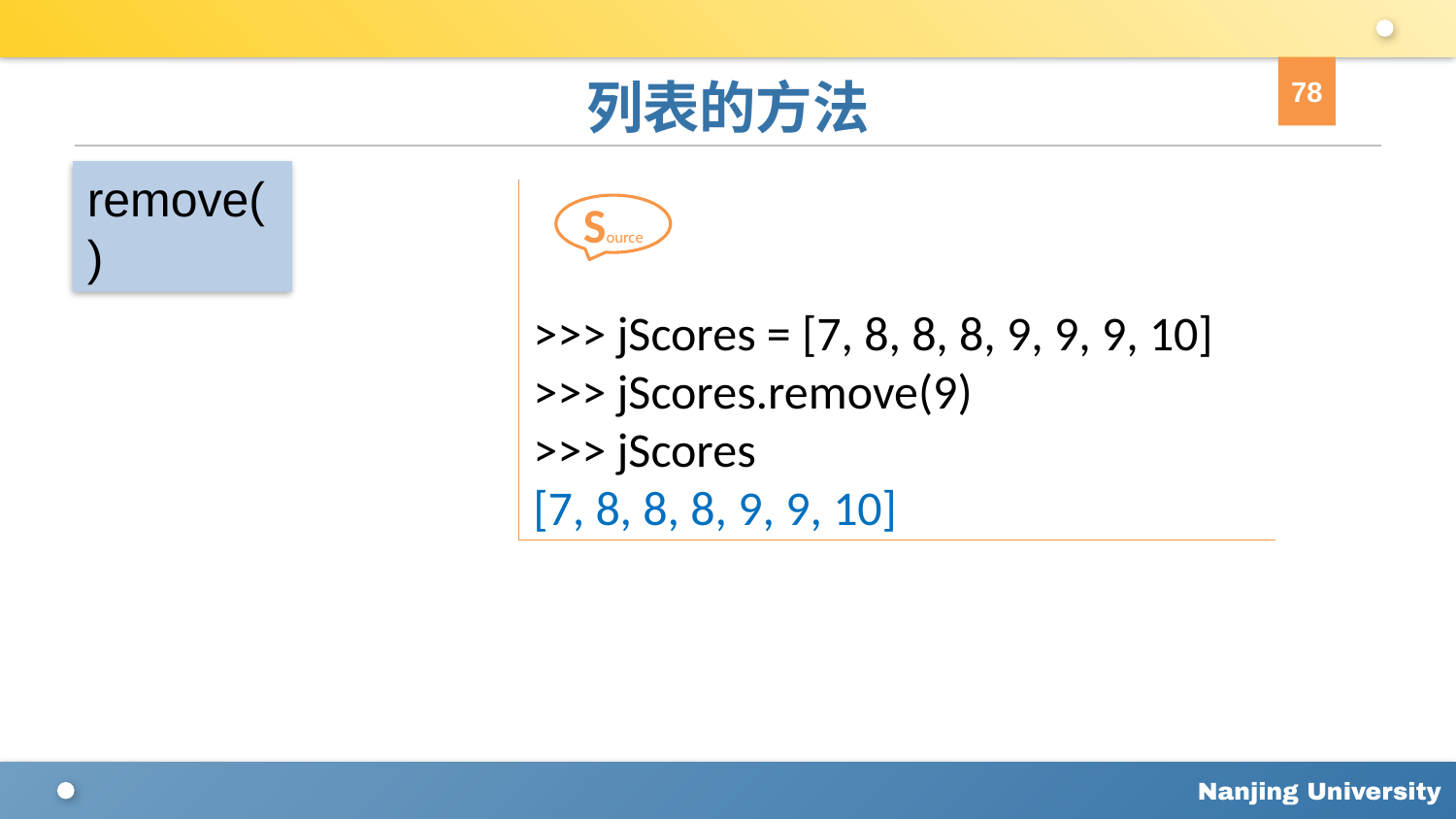

78
# 列表的方法
remove()

>>> jScores = [7, 8, 8, 8, 9, 9, 9, 10]
>>> jScores.remove(9)
>>> jScores
[7, 8, 8, 8, 9, 9, 10]
Source